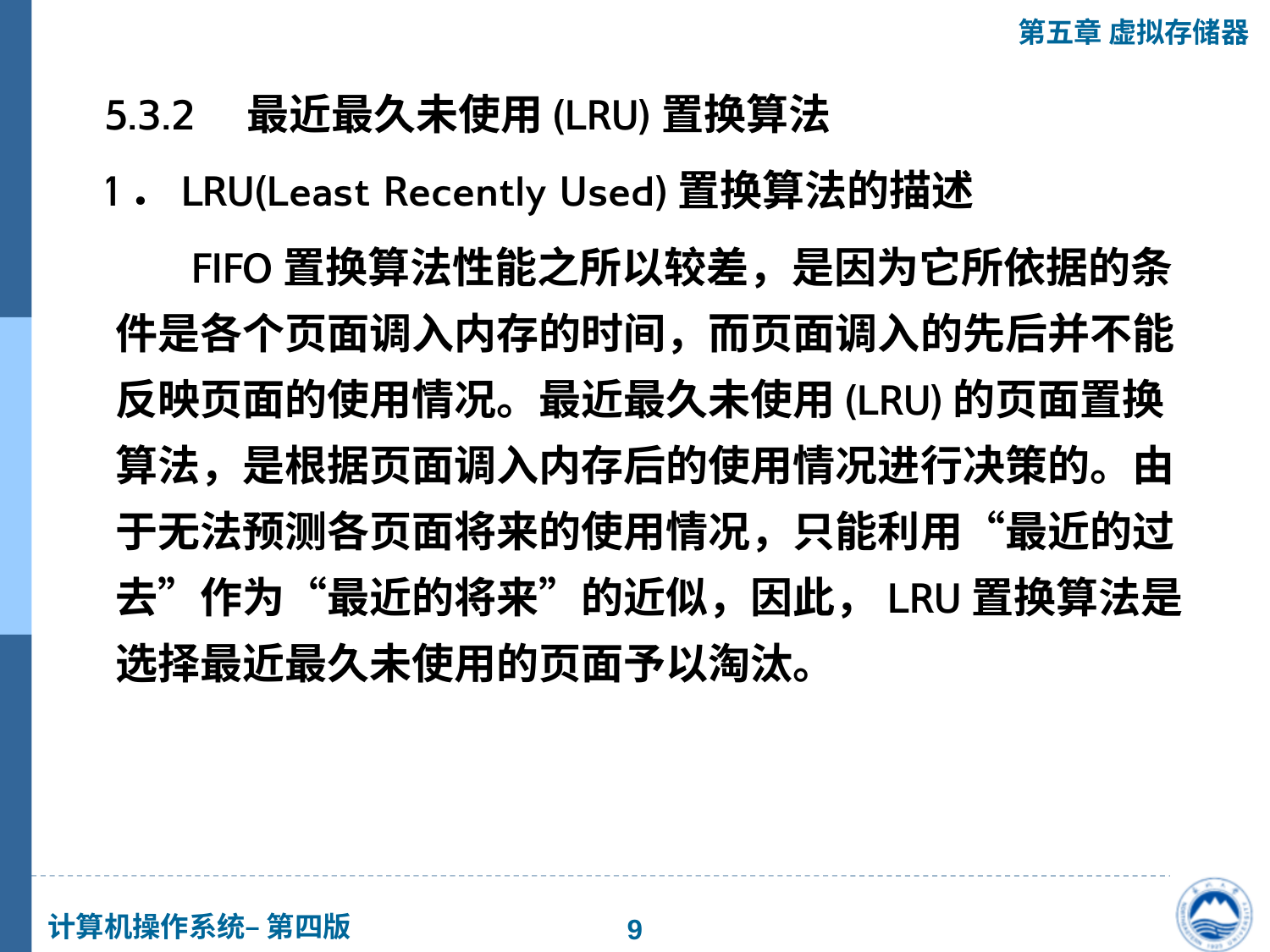

5.3.2　最近最久未使用(LRU)置换算法
  1．LRU(Least Recently Used)置换算法的描述
　　  FIFO置换算法性能之所以较差，是因为它所依据的条件是各个页面调入内存的时间，而页面调入的先后并不能反映页面的使用情况。最近最久未使用(LRU)的页面置换算法，是根据页面调入内存后的使用情况进行决策的。由于无法预测各页面将来的使用情况，只能利用“最近的过去”作为“最近的将来”的近似，因此，LRU置换算法是选择最近最久未使用的页面予以淘汰。